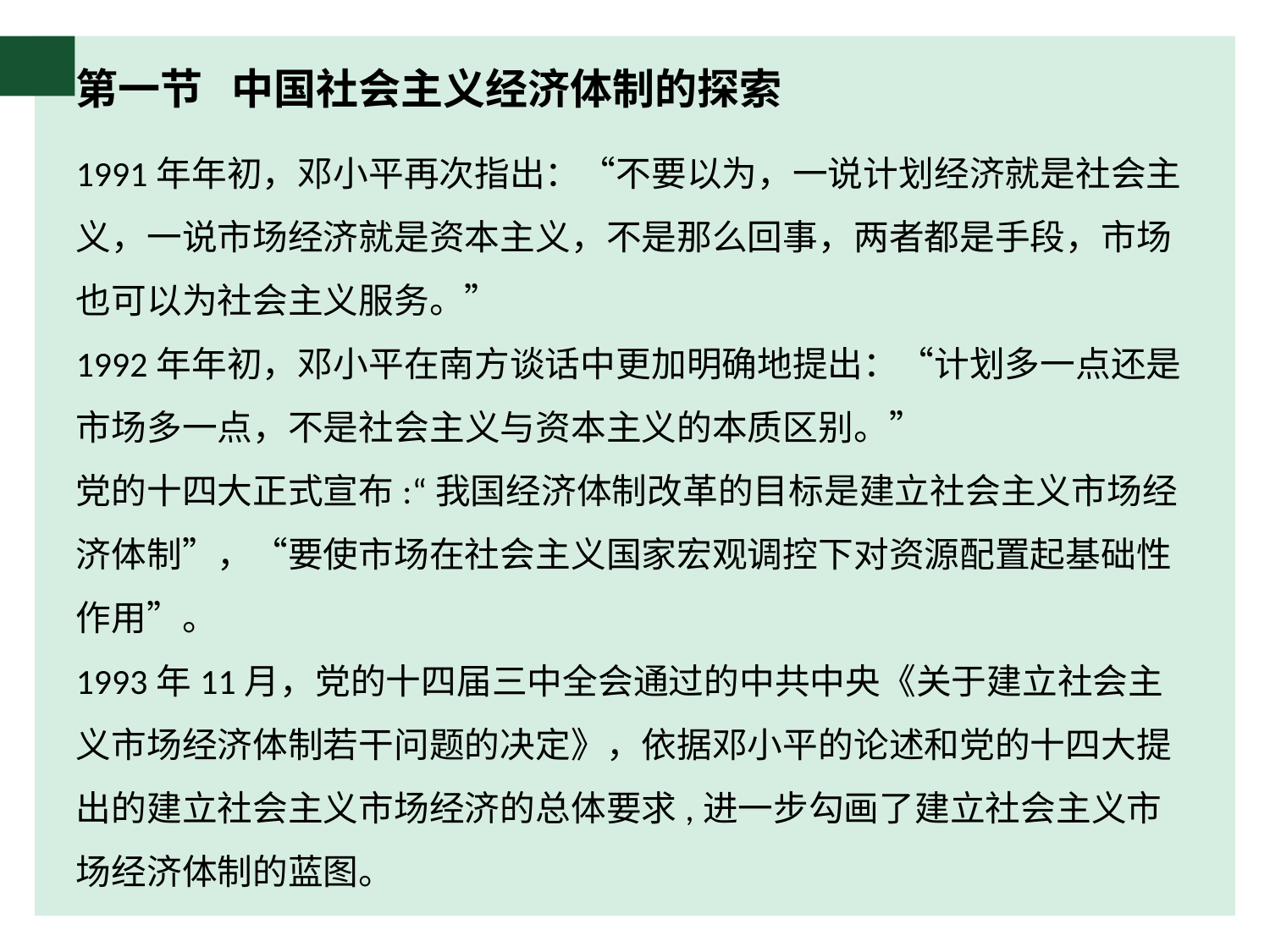

# 第一节   中国社会主义经济体制的探索
1991年年初，邓小平再次指出：“不要以为，一说计划经济就是社会主义，一说市场经济就是资本主义，不是那么回事，两者都是手段，市场也可以为社会主义服务。”
1992年年初，邓小平在南方谈话中更加明确地提出：“计划多一点还是市场多一点，不是社会主义与资本主义的本质区别。”
党的十四大正式宣布:“我国经济体制改革的目标是建立社会主义市场经济体制”，“要使市场在社会主义国家宏观调控下对资源配置起基础性作用”。
1993年11月，党的十四届三中全会通过的中共中央《关于建立社会主义市场经济体制若干问题的决定》，依据邓小平的论述和党的十四大提出的建立社会主义市场经济的总体要求,进一步勾画了建立社会主义市场经济体制的蓝图。